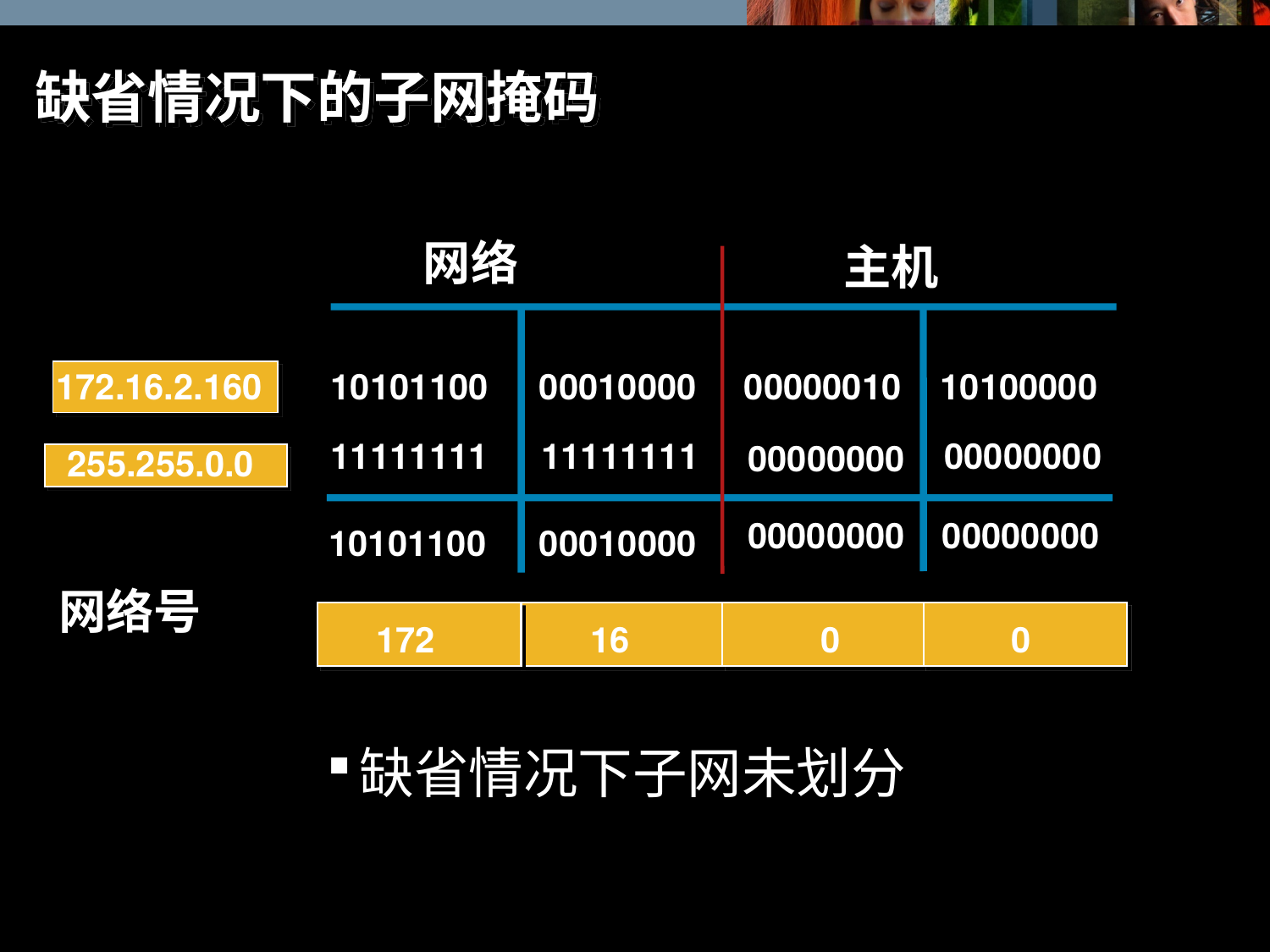

# 缺省情况下的子网掩码
网络
主机

172.16.2.160
10101100
00010000
00000010
10100000
11111111
11111111
00000000
00000000
  255.255.0.0

00000000
00000000
10101100
00010000
网络号

172
16
0
0
缺省情况下子网未划分